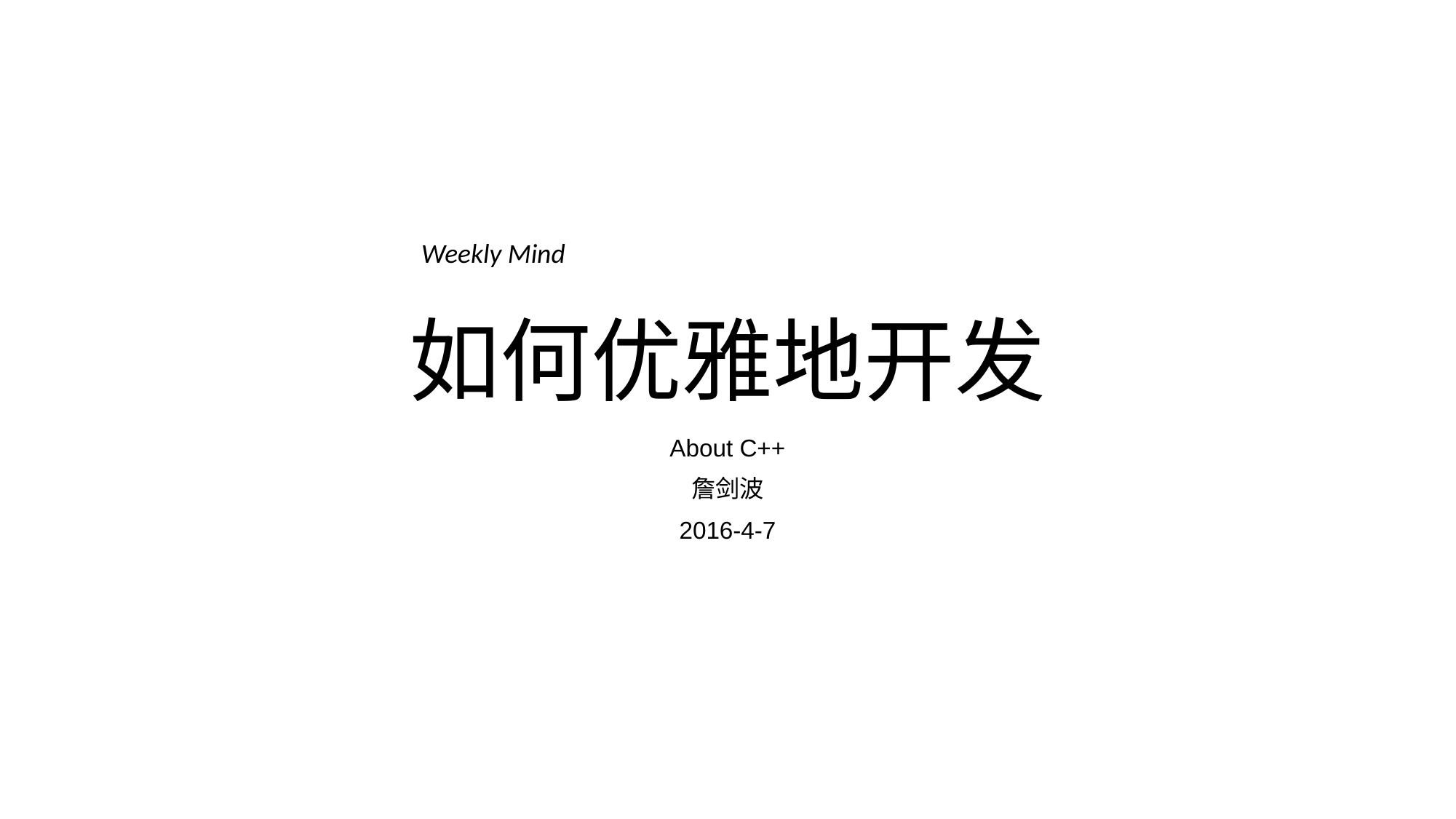

# 如何优雅地开发
Weekly Mind
About C++
詹剑波
2016-4-7